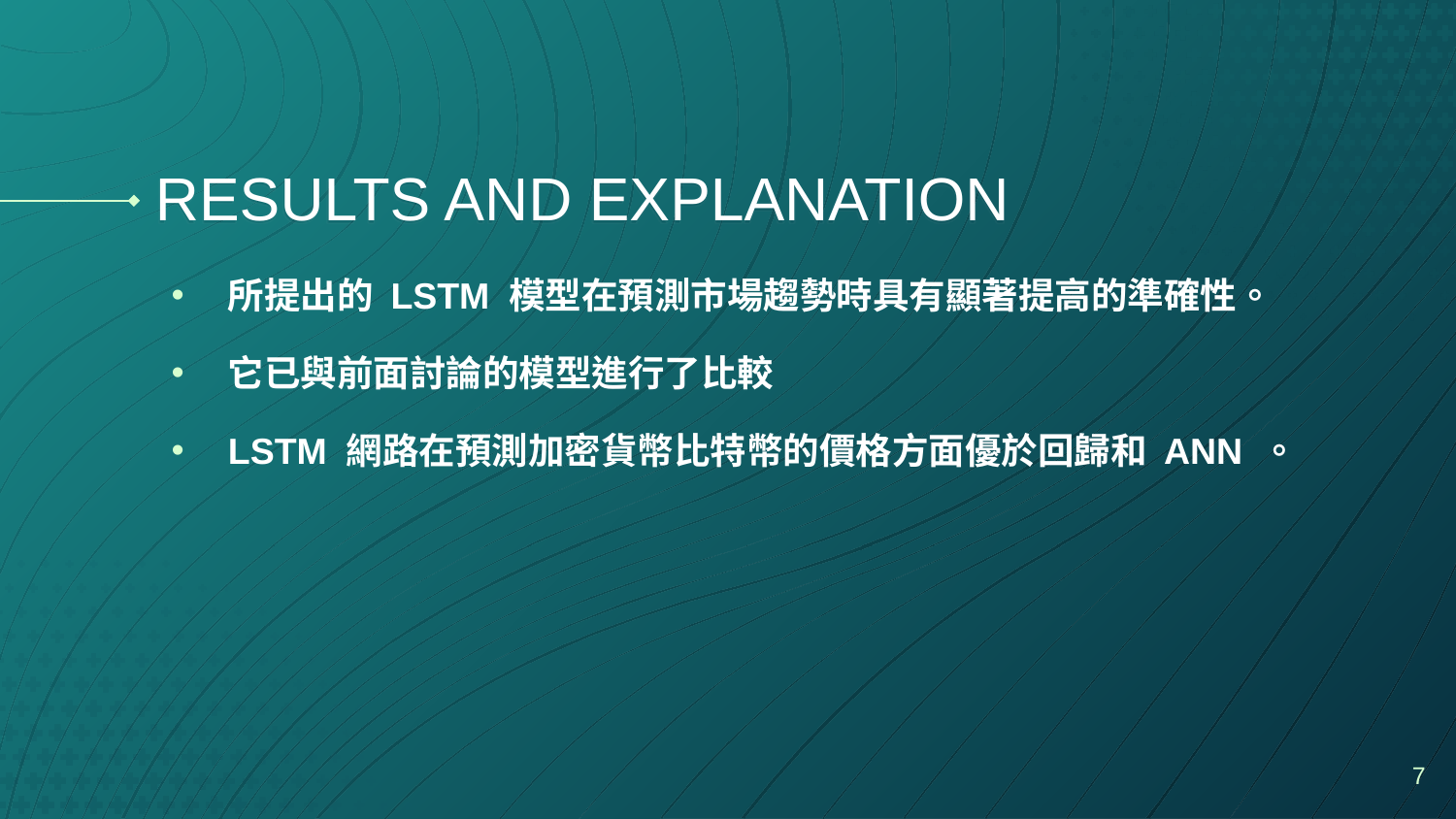

# RESULTS AND EXPLANATION
所提出的 LSTM 模型在預測市場趨勢時具有顯著提高的準確性。
它已與前面討論的模型進行了比較
LSTM 網路在預測加密貨幣比特幣的價格方面優於回歸和 ANN 。
7